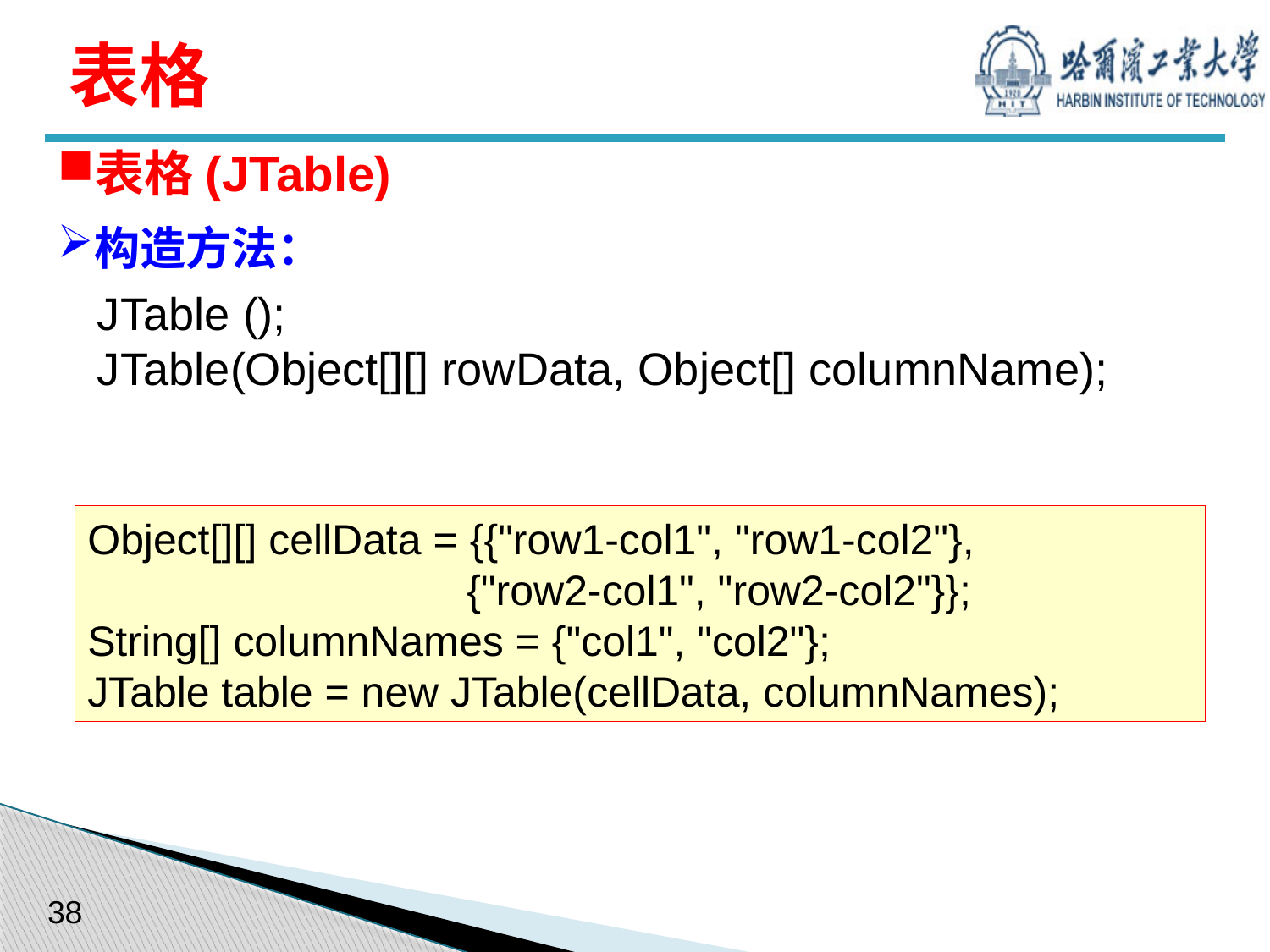

# 表格
表格(JTable)
构造方法：
JTable ();
JTable(Object[][] rowData, Object[] columnName);
Object[][] cellData = {{"row1-col1", "row1-col2"},
                                {"row2-col1", "row2-col2"}};
String[] columnNames = {"col1", "col2"};
JTable table = new JTable(cellData, columnNames);